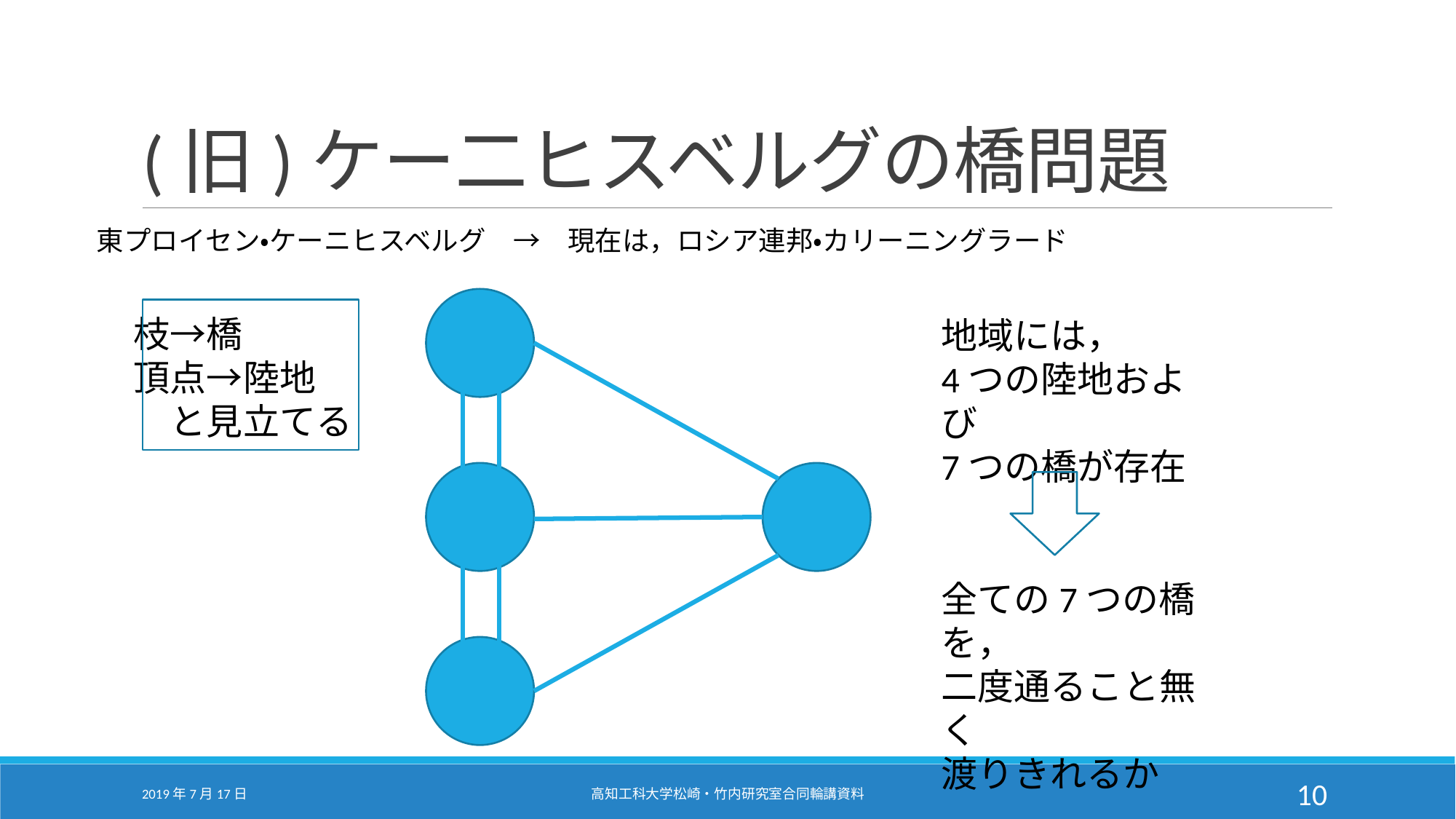

# (旧)ケー二ヒスベルグの橋問題
東プロイセン・ケーニヒスベルグ　→　現在は，ロシア連邦・カリーニングラード

枝→橋
頂点→陸地
　と見立てる

地域には，
4つの陸地および
7つの橋が存在

全ての7つの橋を，
二度通ること無く
渡りきれるか

2019年7月17日
高知工科大学松崎・竹内研究室合同輪講資料
10